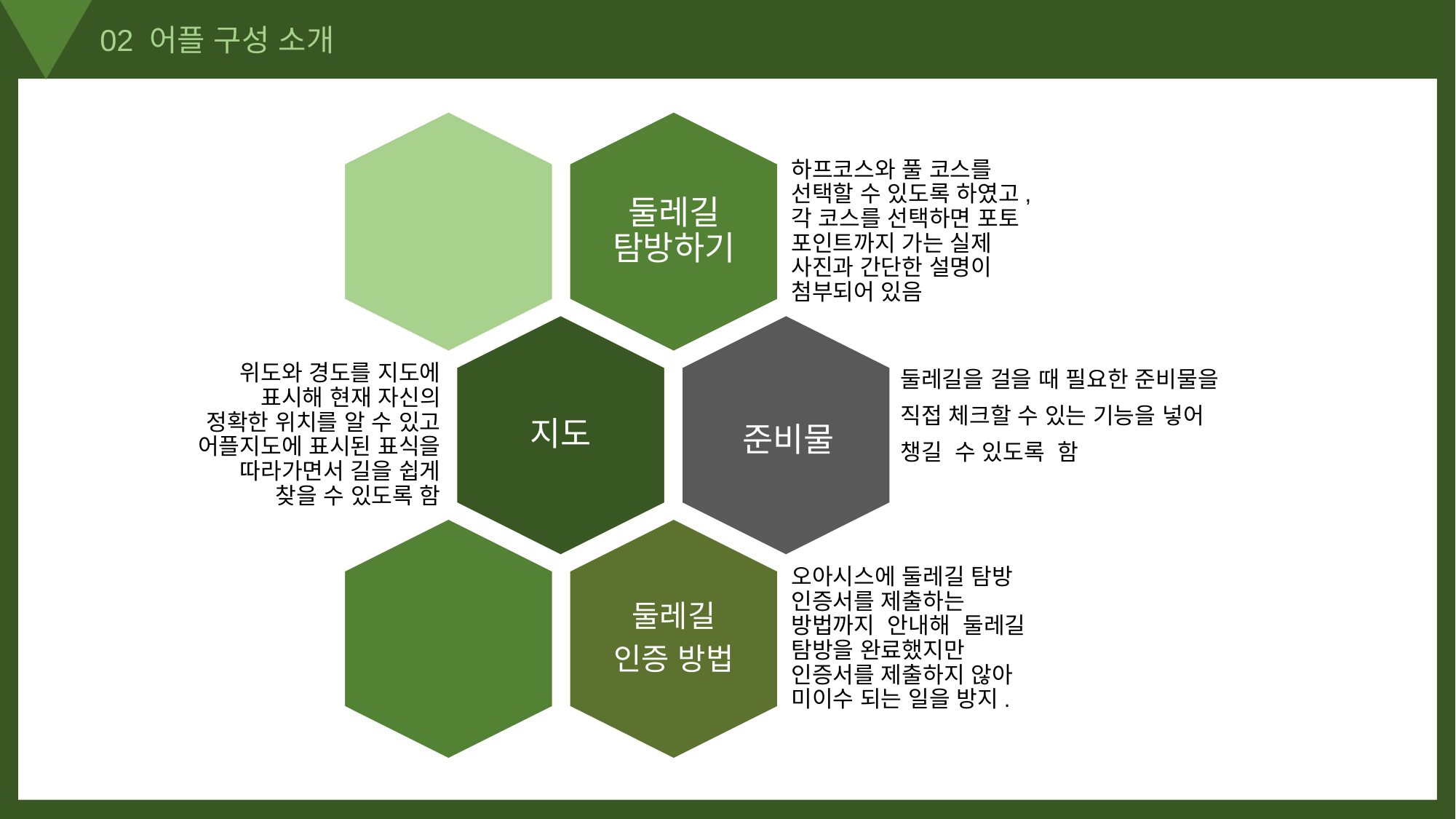

02 어플 구성 소개
둘레길 탐방하기
하프코스와 풀 코스를 선택할 수 있도록 하였고, 각 코스를 선택하면 포토 포인트까지 가는 실제 사진과 간단한 설명이 첨부되어 있음

지도
위도와 경도를 지도에 표시해 현재 자신의 정확한 위치를 알 수 있고 어플지도에 표시된 표식을 따라가면서 길을 쉽게 찾을 수 있도록 함

둘레길
인증 방법
오아시스에 둘레길 탐방 인증서를 제출하는 방법까지  안내해  둘레길 탐방을 완료했지만 인증서를 제출하지 않아 미이수 되는 일을 방지.

둘레길을 걸을 때 필요한 준비물을
직접 체크할 수 있는 기능을 넣어
챙길  수 있도록  함

준비물